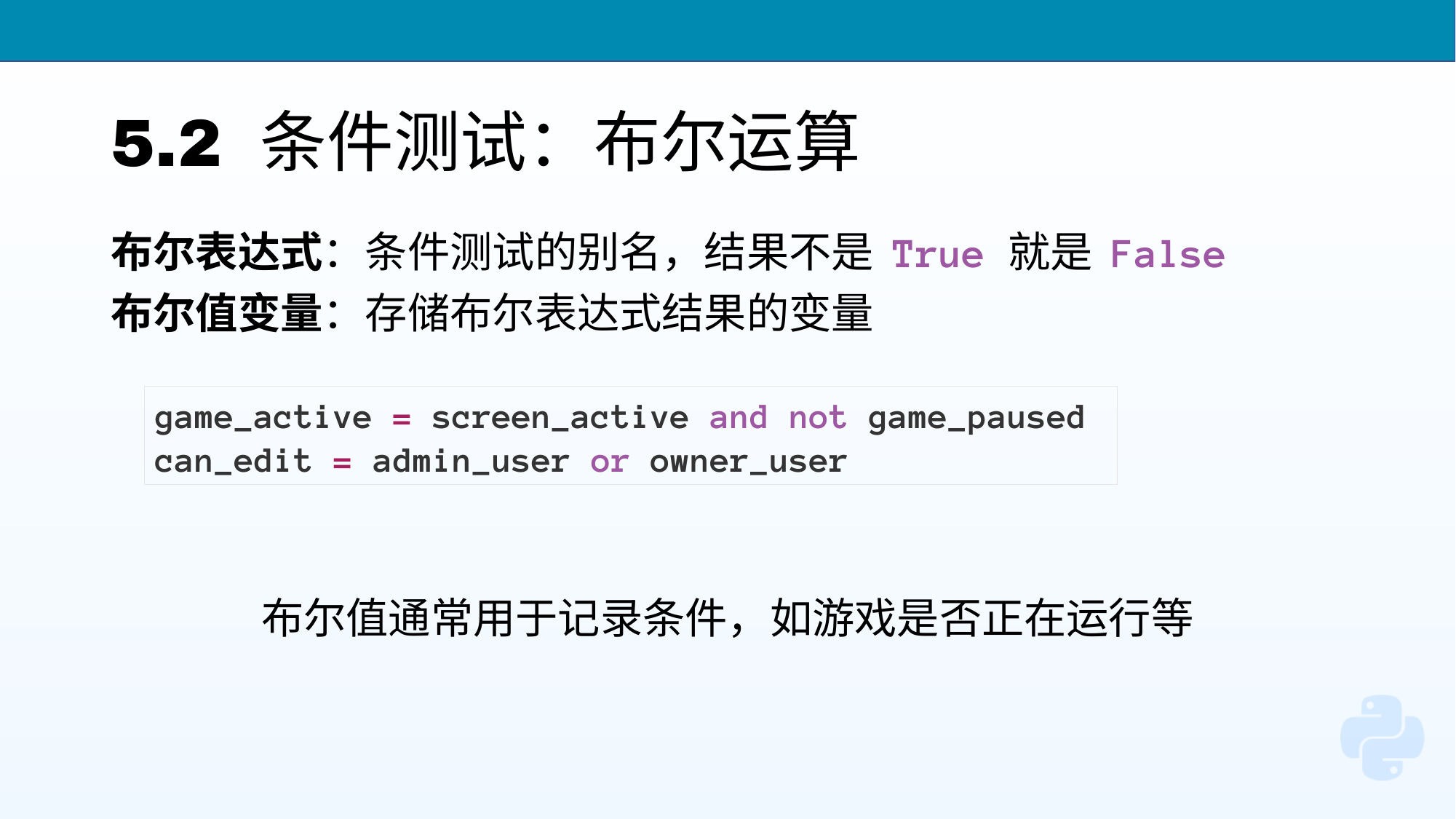

# 5.2 条件测试：布尔运算
布尔表达式：条件测试的别名，结果不是 True 就是 False
布尔值变量：存储布尔表达式结果的变量

布尔值通常用于记录条件，如游戏是否正在运行等

game_active = screen_active and not game_paused
can_edit = admin_user or owner_user